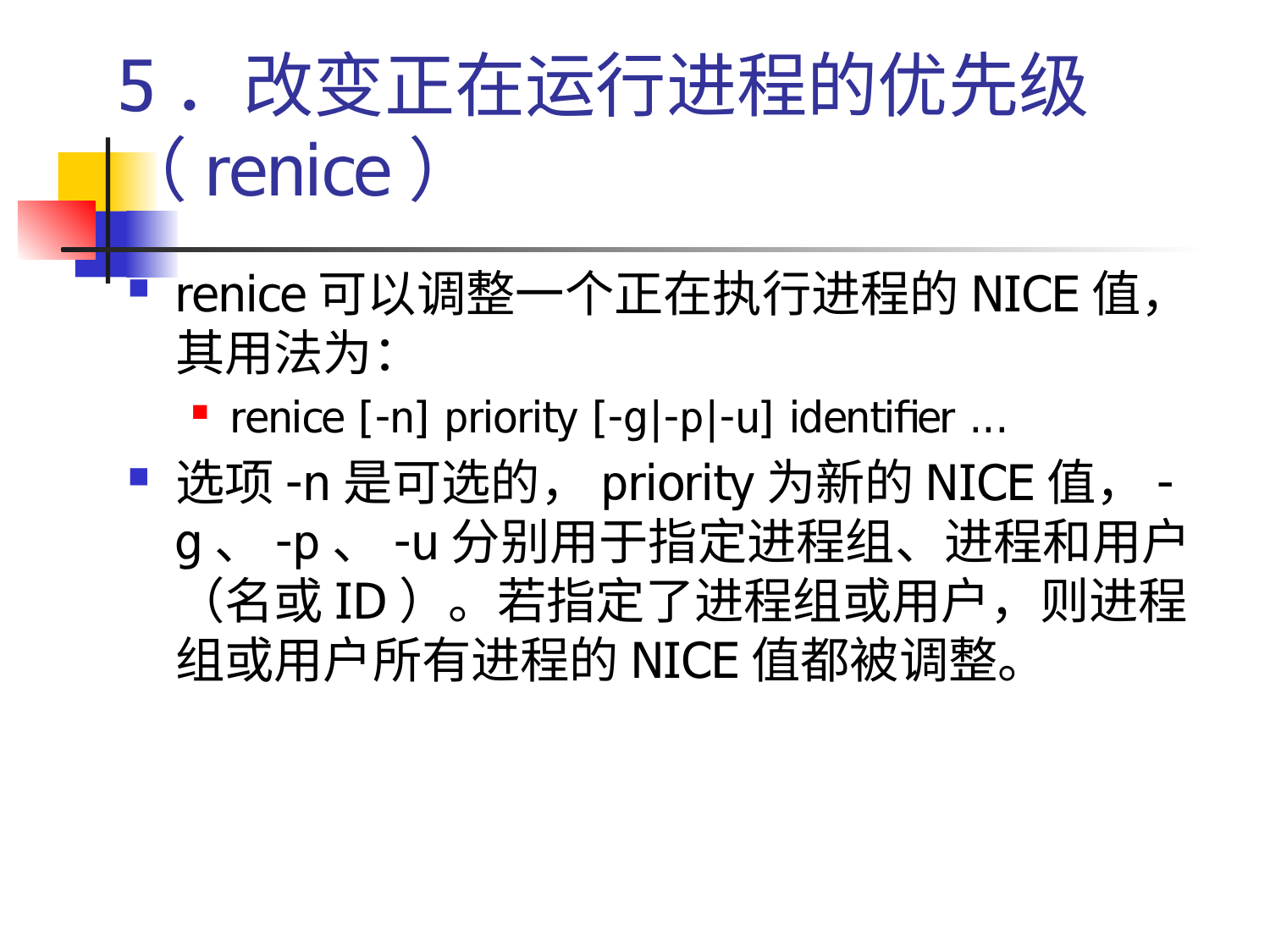

# 5．改变正在运行进程的优先级（renice）
renice可以调整一个正在执行进程的NICE值，其用法为：
renice [-n] priority [-g|-p|-u] identifier ...
选项-n是可选的，priority为新的NICE值，-g、-p、-u分别用于指定进程组、进程和用户（名或ID）。若指定了进程组或用户，则进程组或用户所有进程的NICE值都被调整。